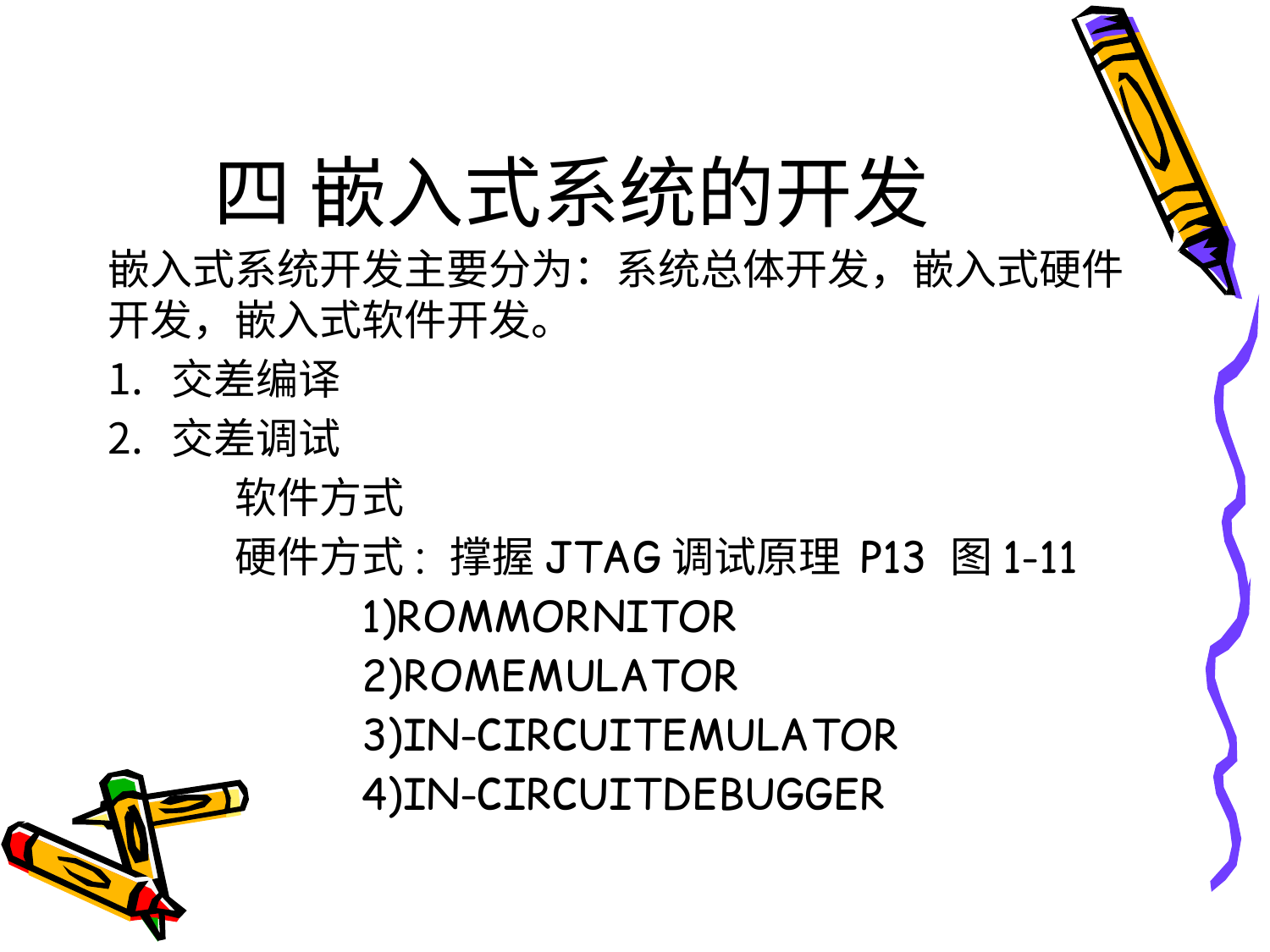

# 四 嵌入式系统的开发
嵌入式系统开发主要分为：系统总体开发，嵌入式硬件开发，嵌入式软件开发。
交差编译
交差调试
	软件方式
	硬件方式: 撑握JTAG调试原理 P13 图1-11
		1)ROMMORNITOR
		2)ROMEMULATOR
		3)IN-CIRCUITEMULATOR
		4)IN-CIRCUITDEBUGGER